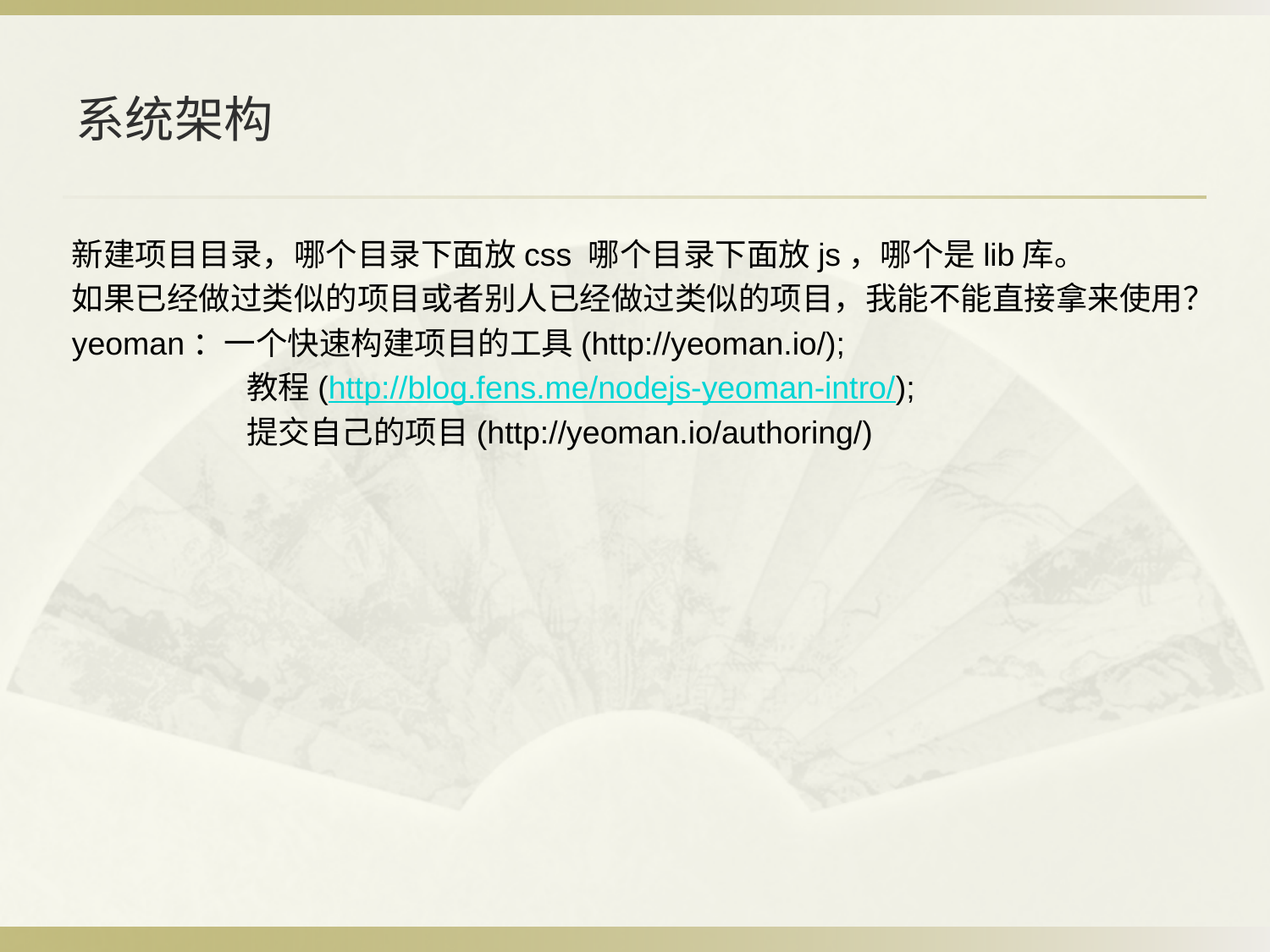

# 系统架构
新建项目目录，哪个目录下面放css 哪个目录下面放js，哪个是lib库。
如果已经做过类似的项目或者别人已经做过类似的项目，我能不能直接拿来使用？
yeoman：一个快速构建项目的工具(http://yeoman.io/);
		教程(http://blog.fens.me/nodejs-yeoman-intro/);
		提交自己的项目(http://yeoman.io/authoring/)